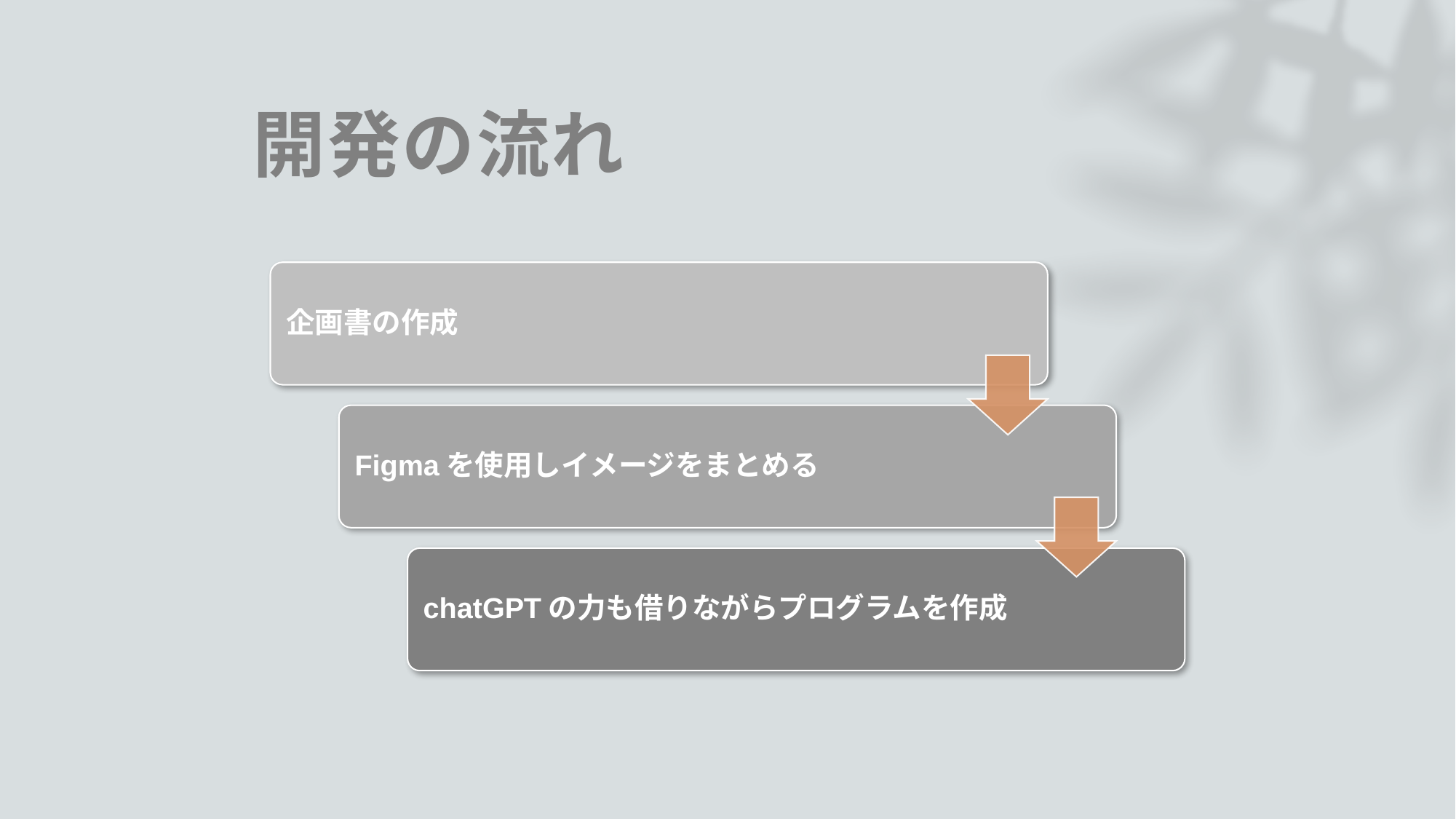

# 開発の流れ
企画書の作成
Figmaを使用しイメージをまとめる
chatGPTの力も借りながらプログラムを作成